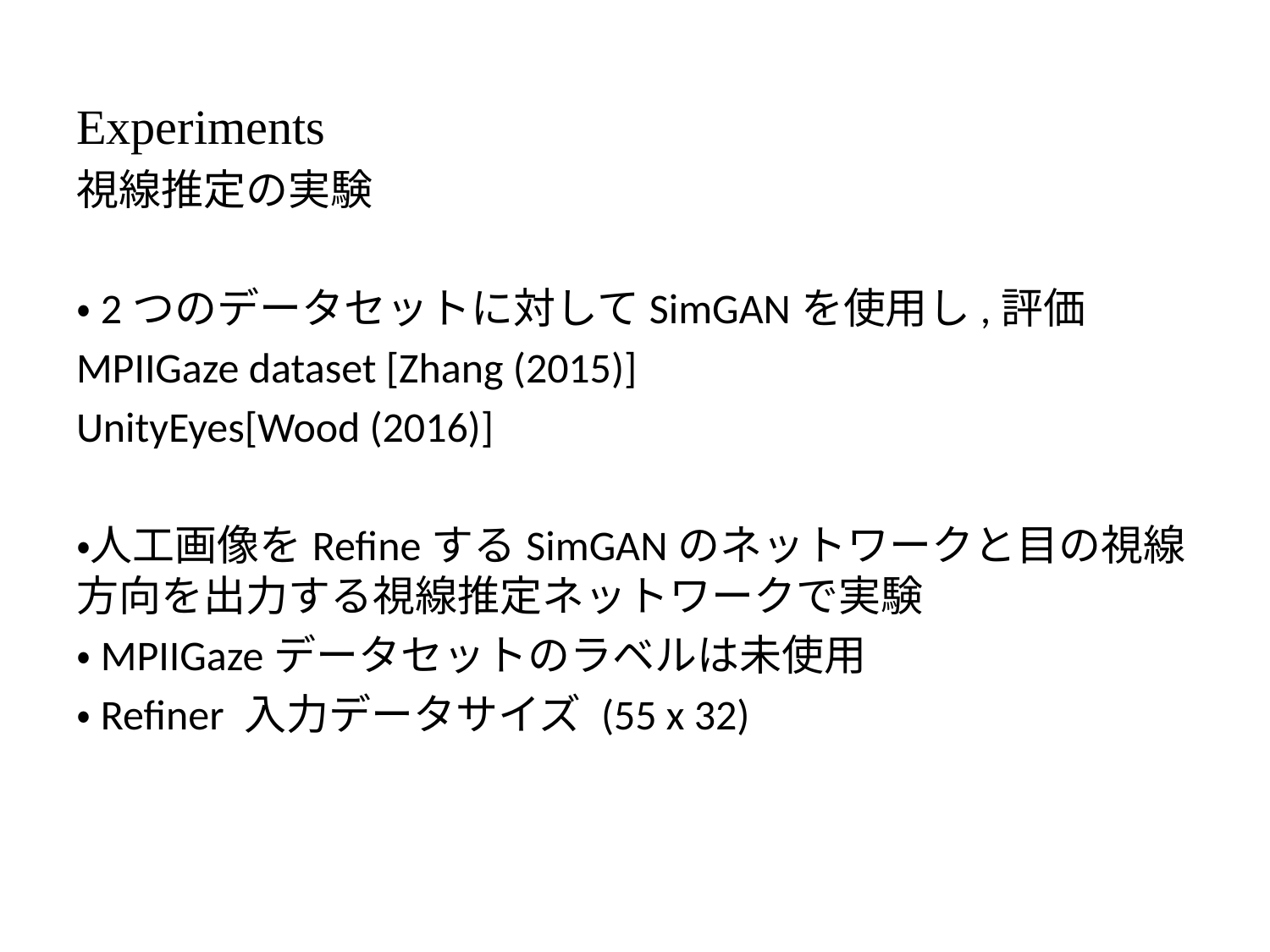

Experiments
視線推定の実験

・2つのデータセットに対してSimGANを使用し,評価
MPIIGaze dataset [Zhang (2015)]
UnityEyes[Wood (2016)]

・人工画像をRefineするSimGANのネットワークと目の視線方向を出力する視線推定ネットワークで実験
・MPIIGazeデータセットのラベルは未使用
・Refiner 入力データサイズ (55 x 32)